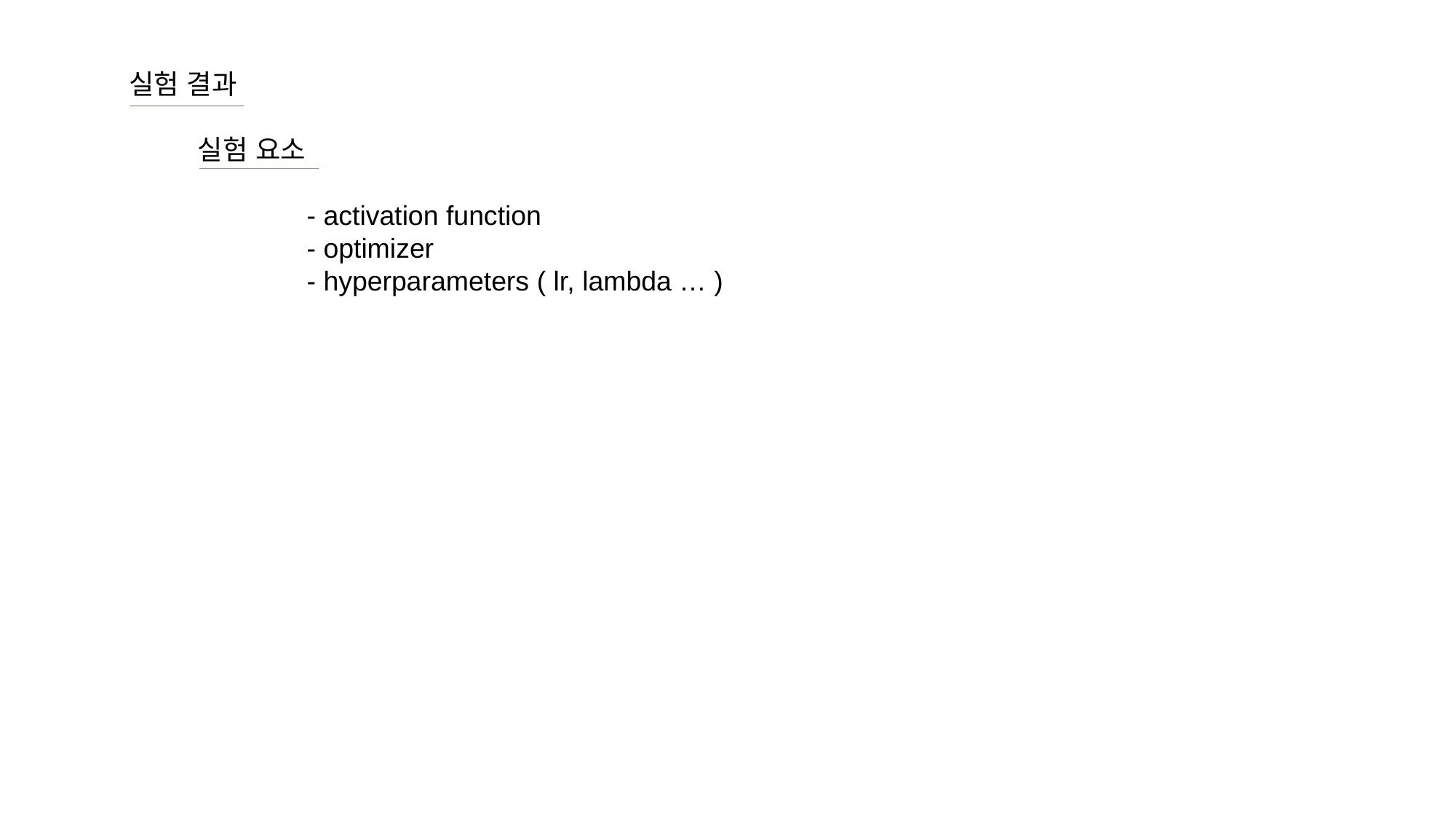

실험 결과
실험 요소

	- activation function
	- optimizer
	- hyperparameters ( lr, lambda … )